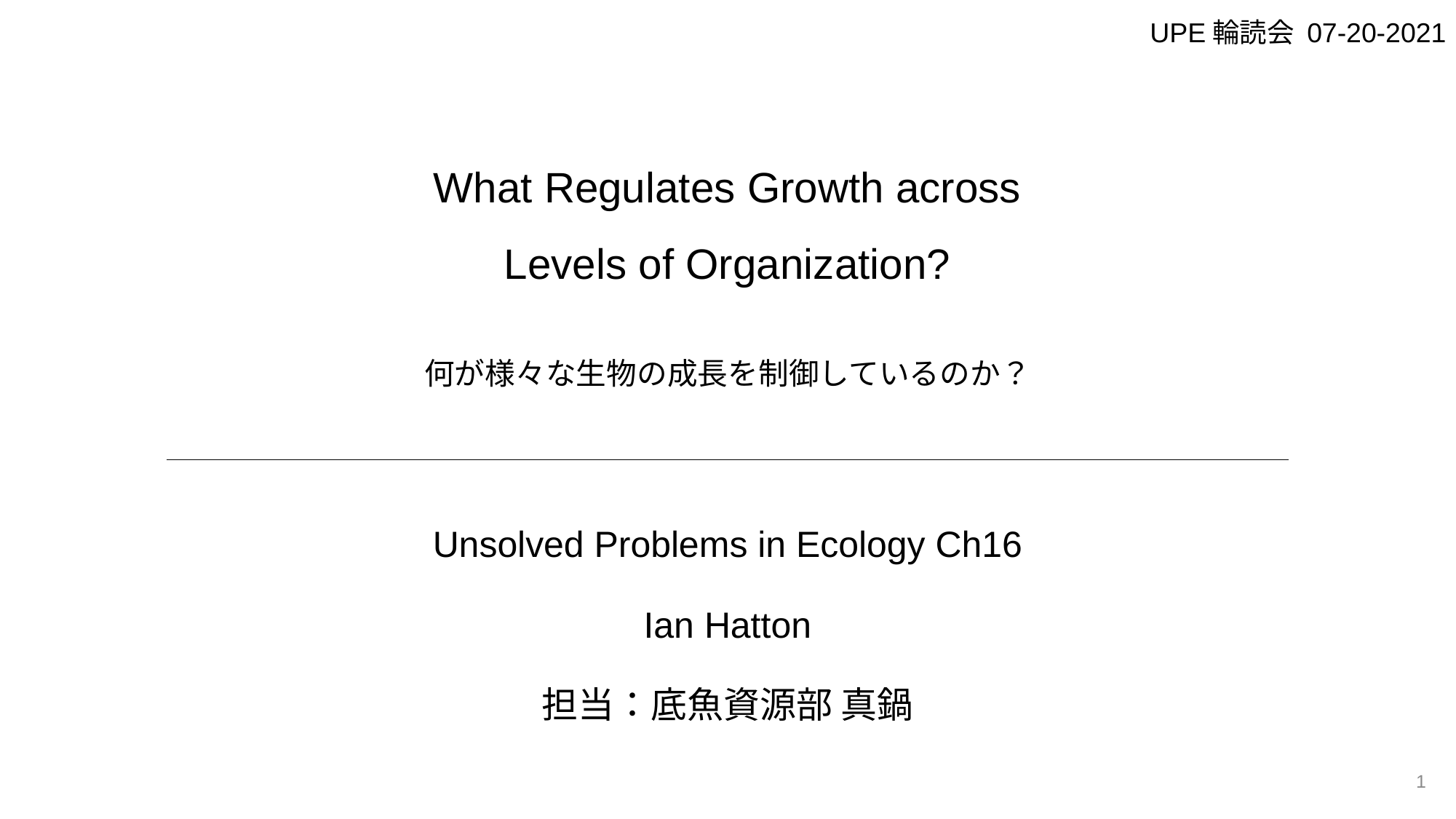

UPE輪読会 07-20-2021
# What Regulates Growth across Levels of Organization? 何が様々な生物の成長を制御しているのか？
Unsolved Problems in Ecology Ch16
Ian Hatton
担当：底魚資源部 真鍋
1